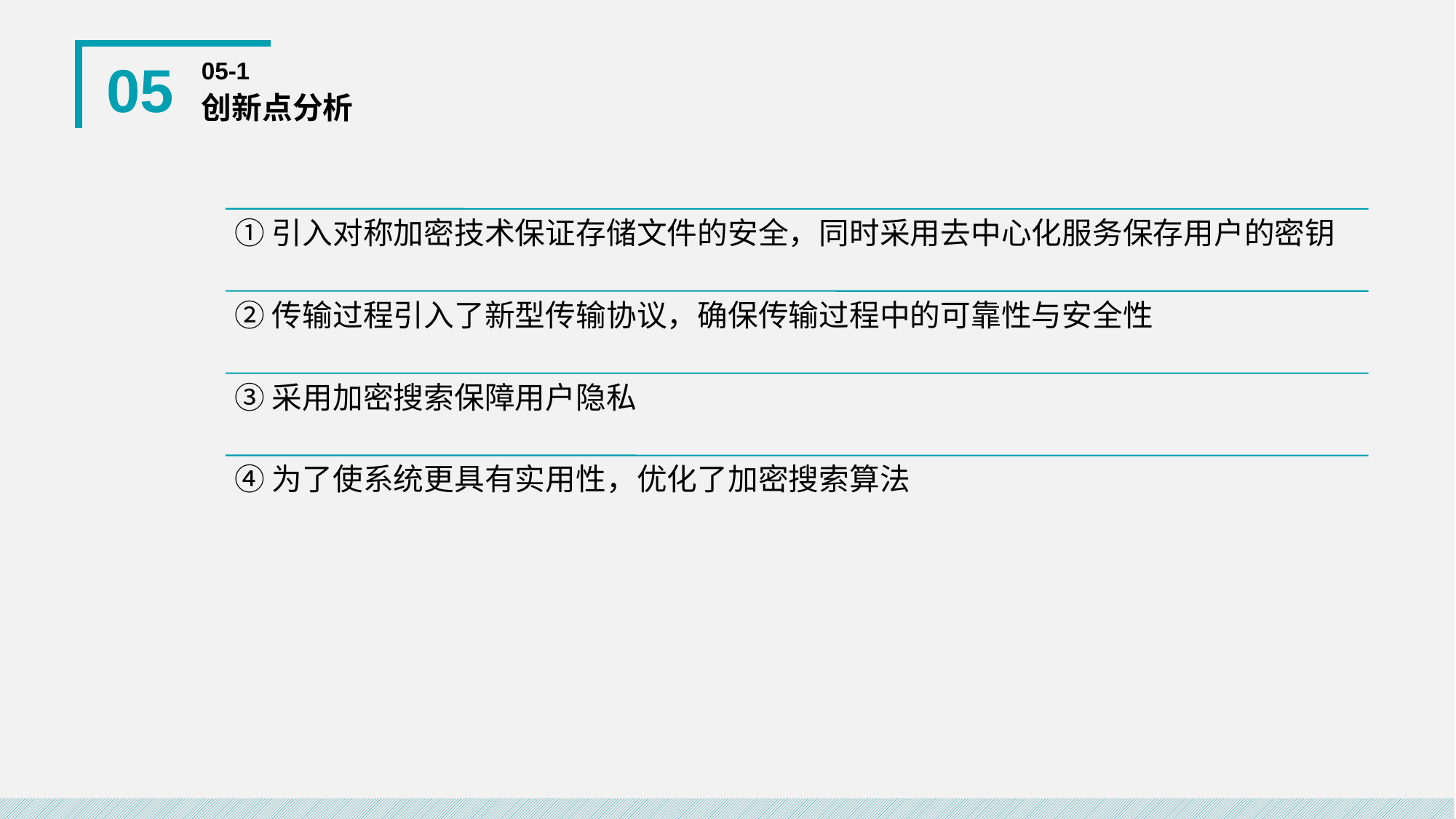

05
05-1
创新点分析
①引入对称加密技术保证存储文件的安全，同时采用去中心化服务保存用户的密钥
②传输过程引入了新型传输协议，确保传输过程中的可靠性与安全性
③采用加密搜索保障用户隐私
④为了使系统更具有实用性，优化了加密搜索算法